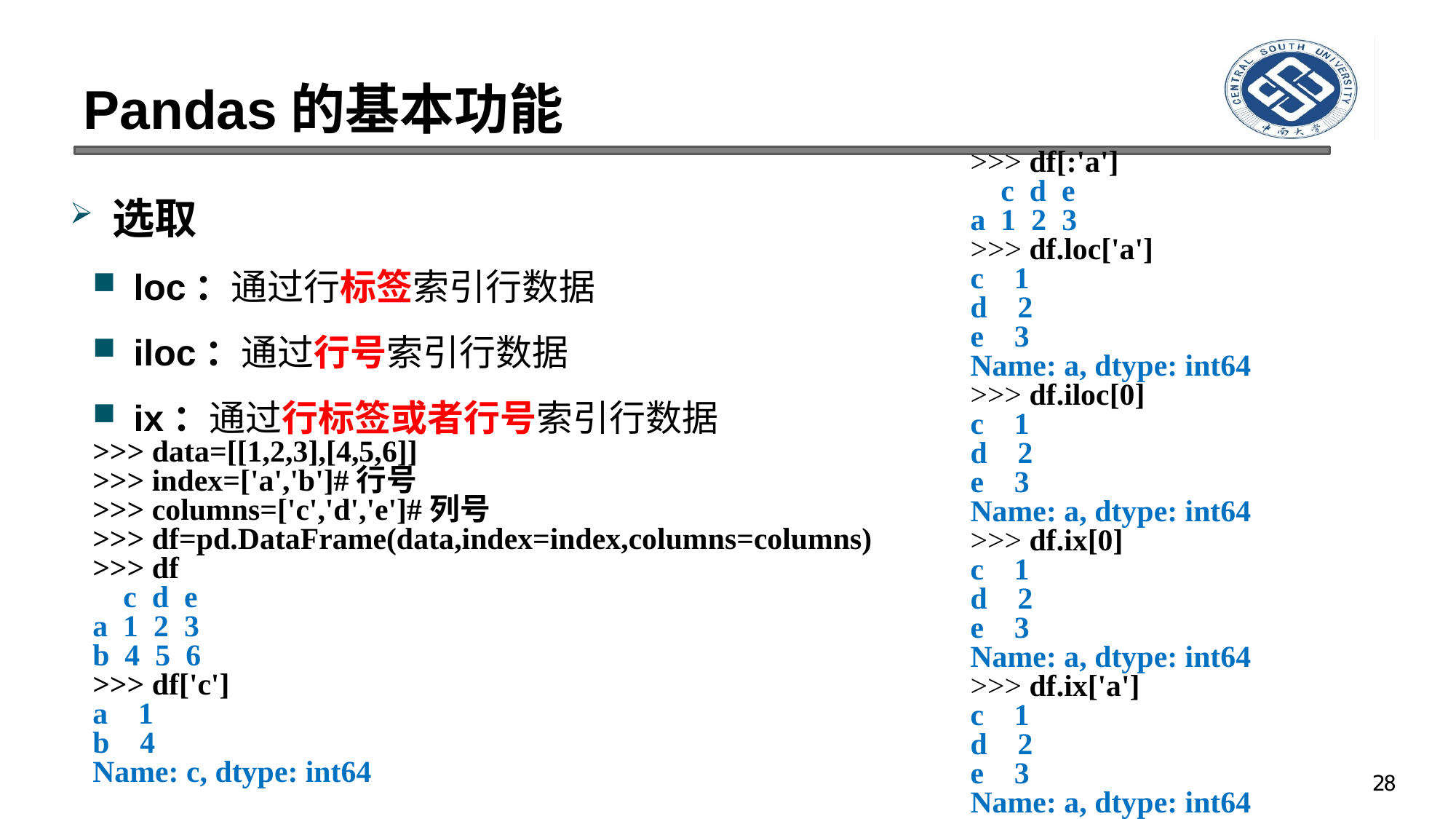

# Pandas的基本功能
>>> df[:'a']
    c  d  e
a  1  2  3
>>> df.loc['a']
c    1
d    2
e    3
Name: a, dtype: int64
>>> df.iloc[0]
c    1
d    2
e    3
Name: a, dtype: int64
>>> df.ix[0]
c    1
d    2
e    3
Name: a, dtype: int64
>>> df.ix['a']
c    1
d    2
e    3
Name: a, dtype: int64
选取
loc：通过行标签索引行数据
iloc：通过行号索引行数据
ix：通过行标签或者行号索引行数据
>>> data=[[1,2,3],[4,5,6]]
>>> index=['a','b']#行号
>>> columns=['c','d','e']#列号
>>> df=pd.DataFrame(data,index=index,columns=columns)
>>> df
    c  d  e
a  1  2  3
b  4  5  6
>>> df['c']
a    1
b    4
Name: c, dtype: int64
28